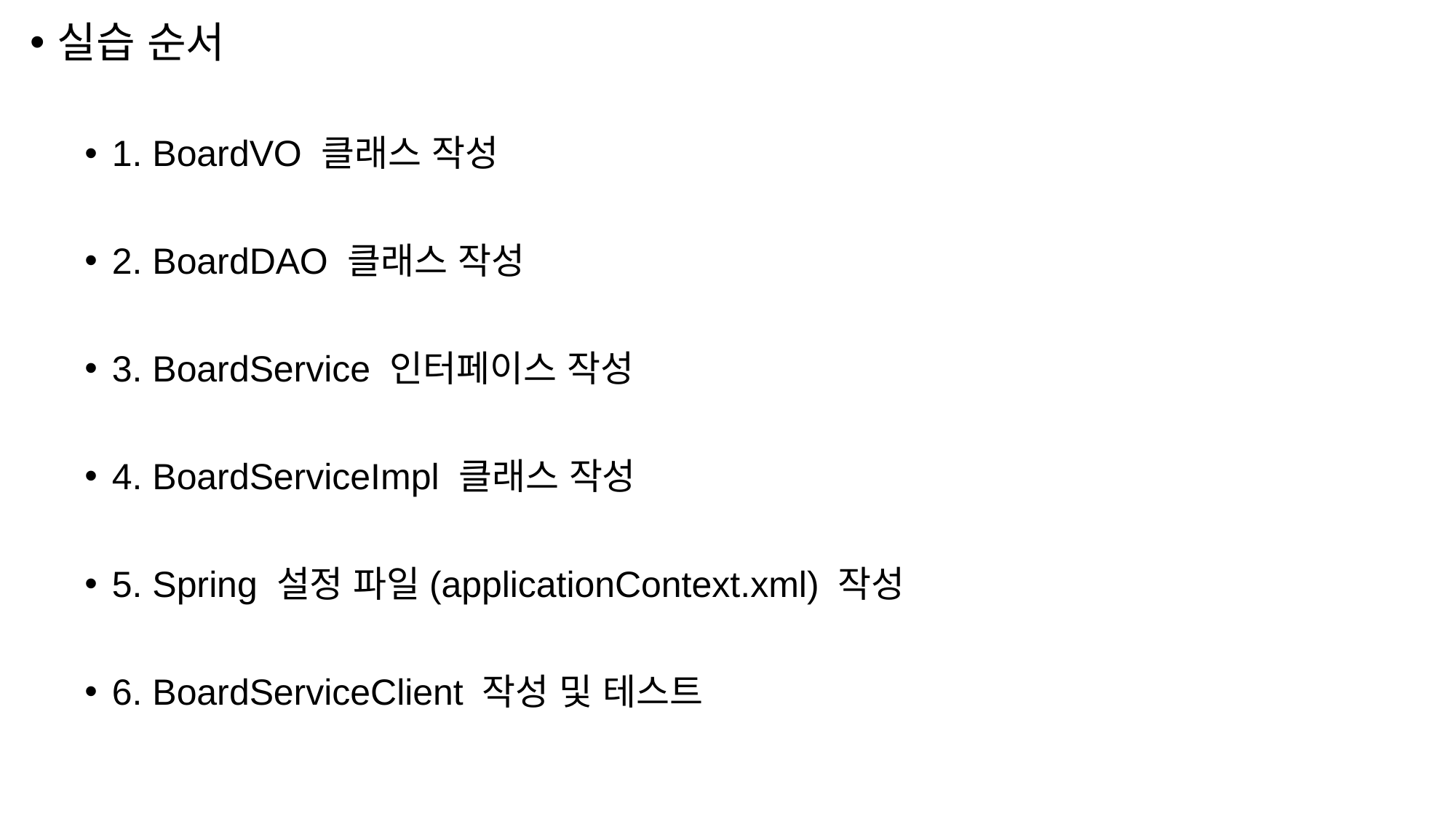

실습 순서

1. BoardVO 클래스 작성

2. BoardDAO 클래스 작성

3. BoardService 인터페이스 작성

4. BoardServiceImpl 클래스 작성

5. Spring 설정 파일(applicationContext.xml) 작성

6. BoardServiceClient 작성 및 테스트